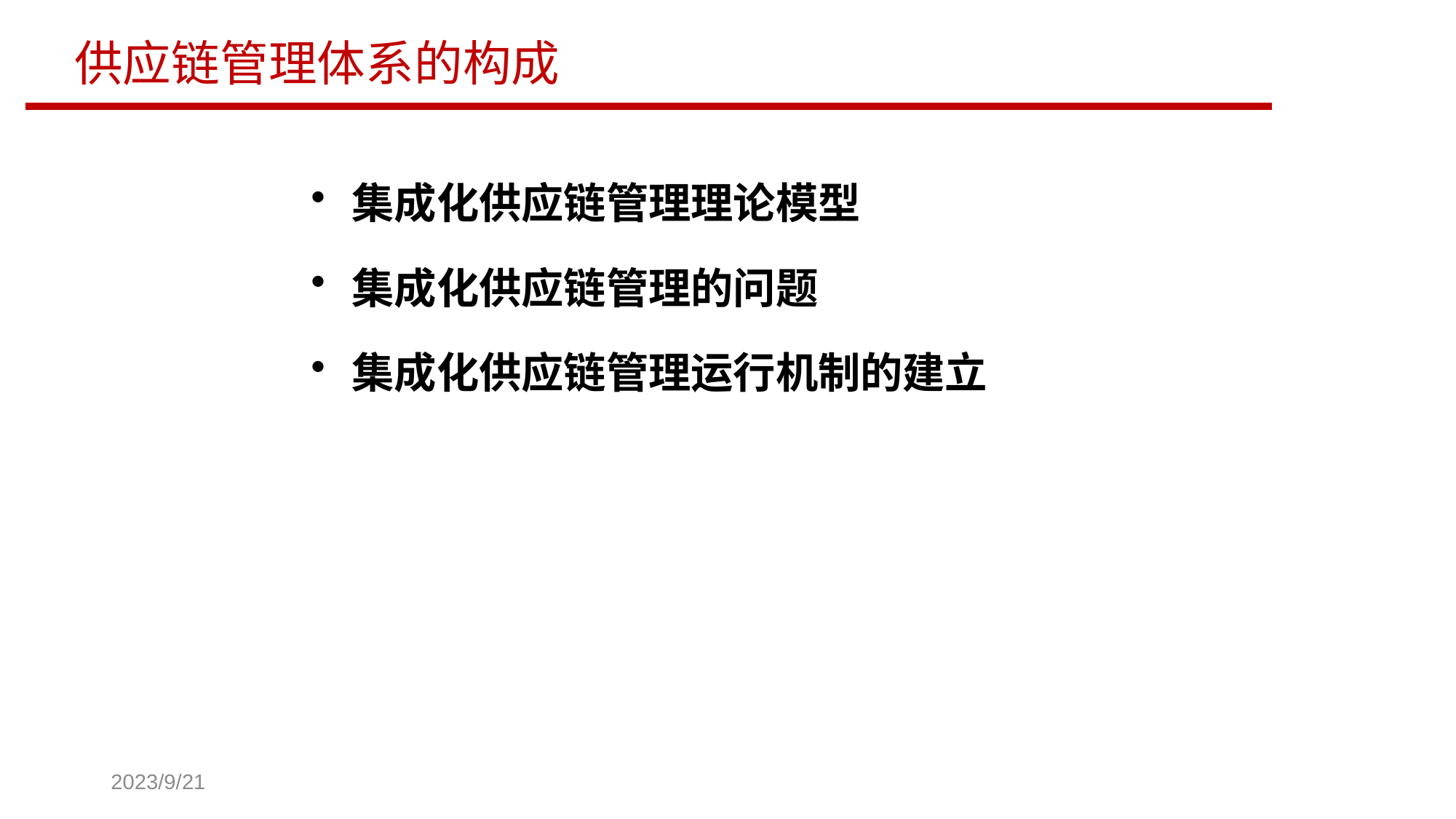

供应链管理体系的构成
集成化供应链管理理论模型
集成化供应链管理的问题
集成化供应链管理运行机制的建立

2023/9/21